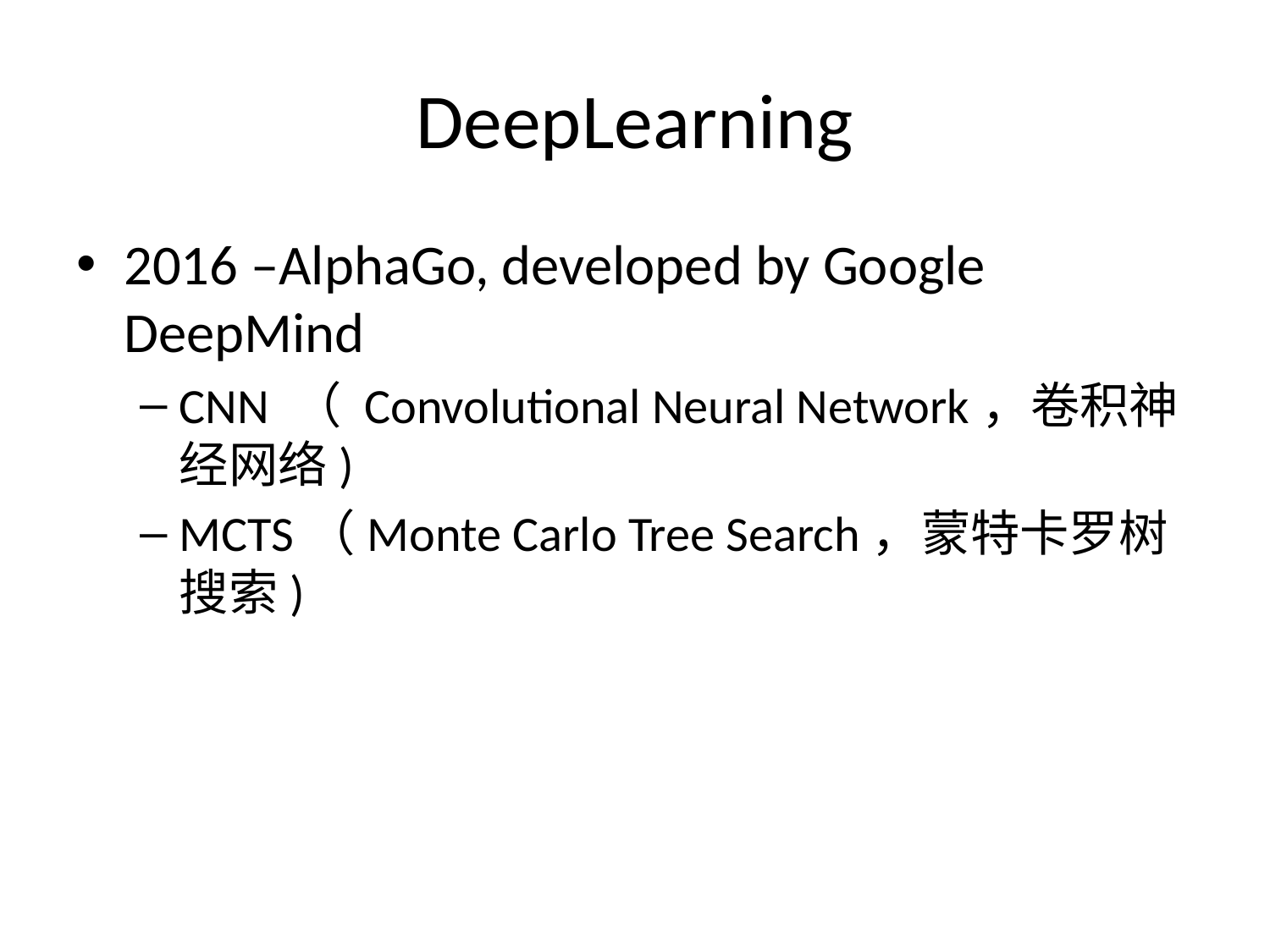

# DeepLearning
2016 –AlphaGo, developed by Google DeepMind
CNN （ Convolutional Neural Network，卷积神经网络)
MCTS（Monte Carlo Tree Search，蒙特卡罗树搜索)